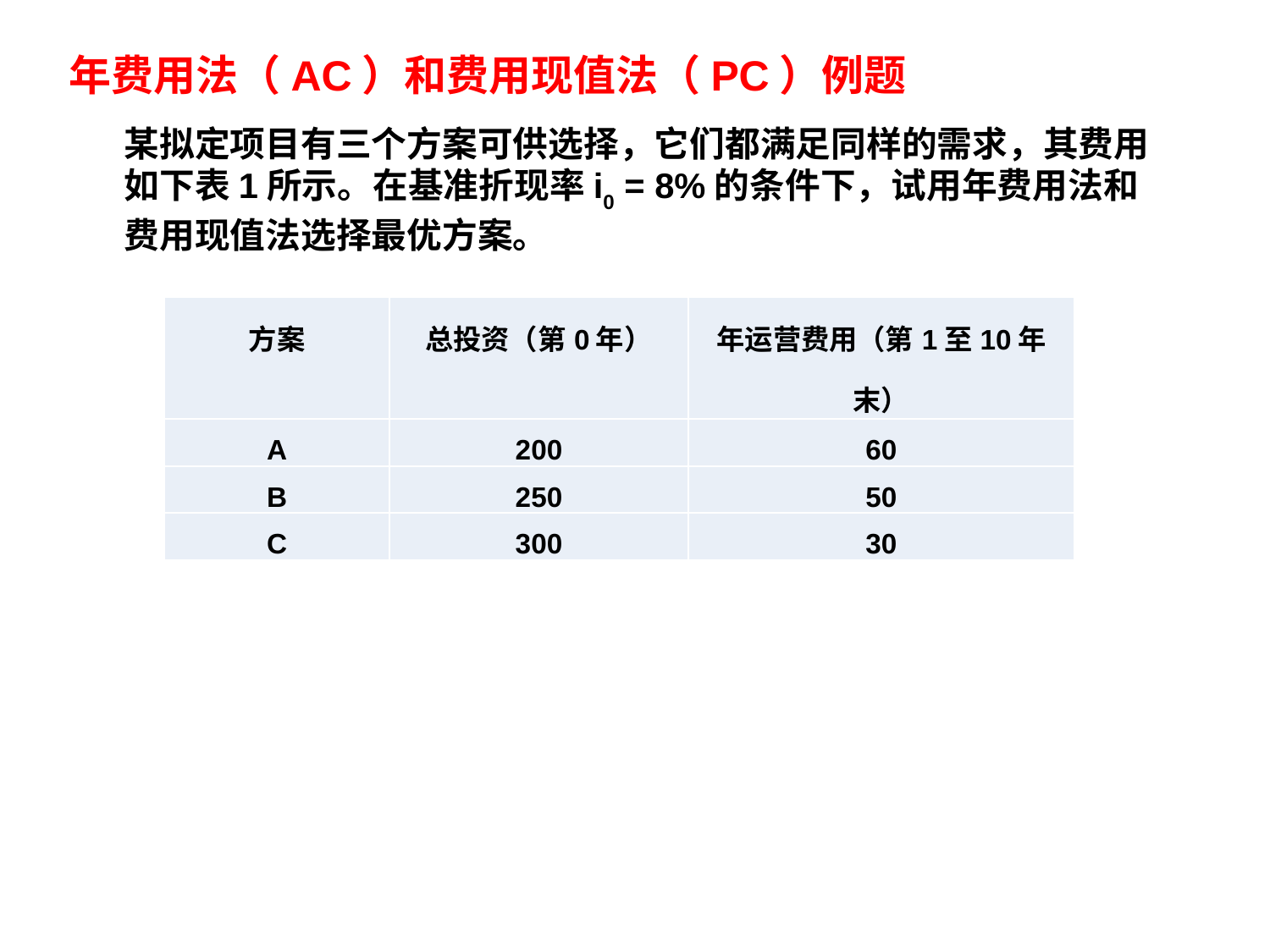

年费用法（AC）和费用现值法（PC）例题

某拟定项目有三个方案可供选择，它们都满足同样的需求，其费用如下表1所示。在基准折现率i0 = 8%的条件下，试用年费用法和费用现值法选择最优方案。

| 方案 | 总投资（第0年） | 年运营费用（第1至10年末） |
| --- | --- | --- |
| A | 200 | 60 |
| B | 250 | 50 |
| C | 300 | 30 |